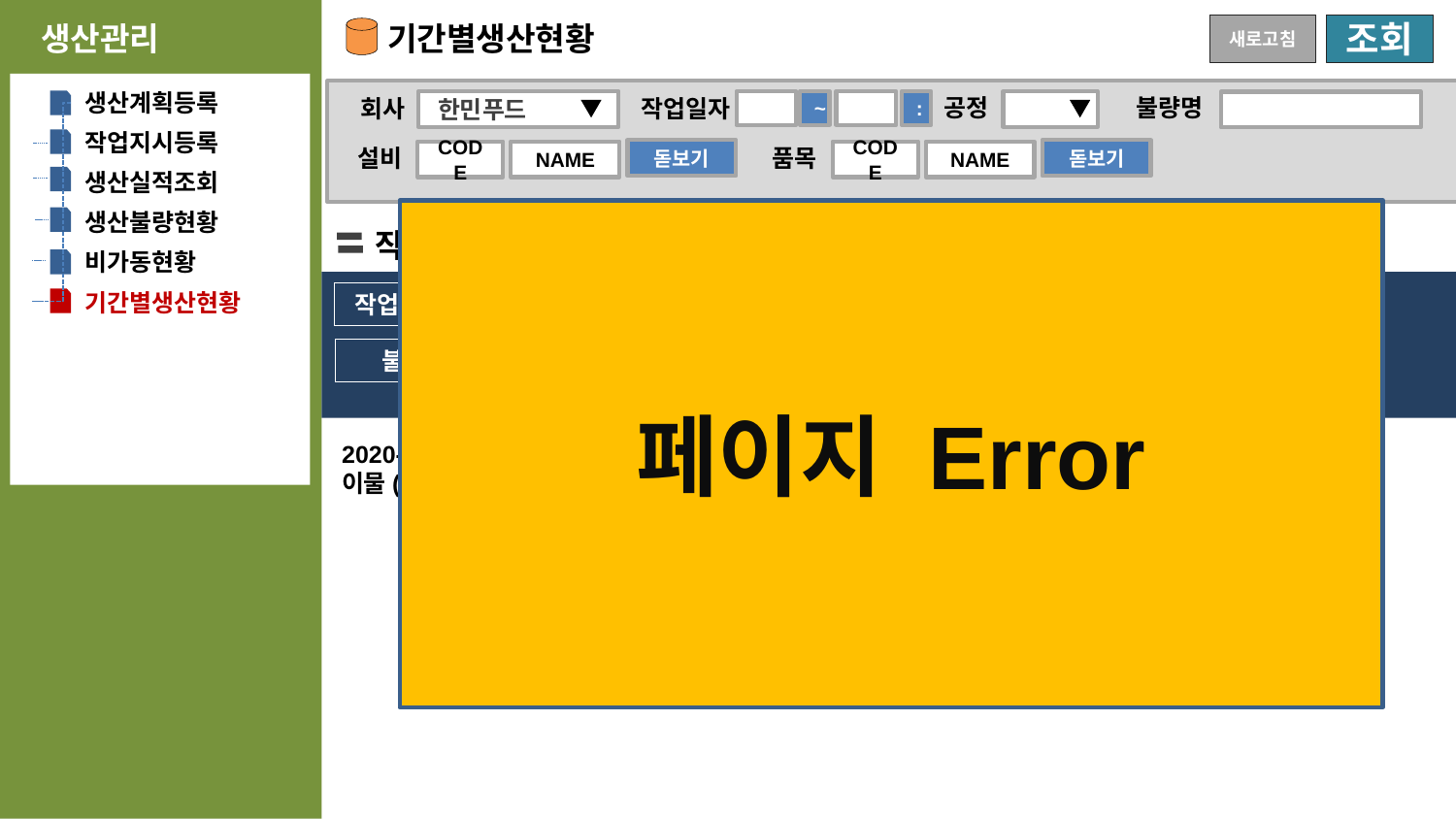

기간별생산현황
생산관리
새로고침
조회

생산계획등록

불량명
공정
회사
작업일자
한민푸드

~

:

작업지시등록

설비
품목
돋보기
돋보기
CODE
NAME
CODE
NAME
생산실적조회

생산불량현황
페이지 Error

작업지시별 불량 목록

비가동현황

기간별생산현황
공정
설비
품목코드
품목명
발생시간
작업일자
지시번호

불량수량
수불단위
LOT
바코드
2020-07-30, WO2007017 , 가공 및 포장, 실린더 1호, 488179, 우육포, 2020-07-30 17:27:53,
이물(알갱이)불량, 5, 그램(GR), SV20070076, B20070088